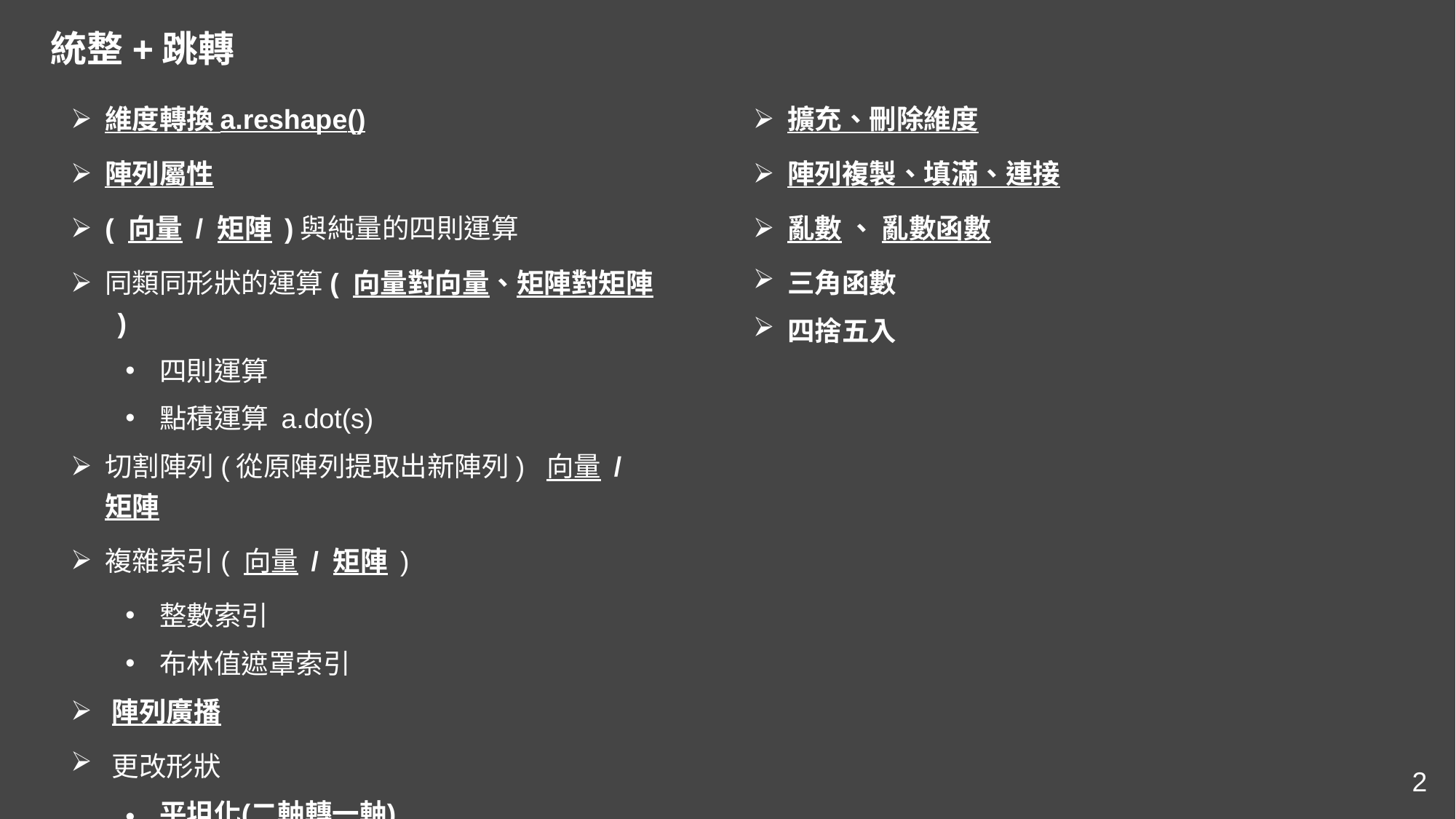

統整+跳轉
維度轉換 a.reshape()
陣列屬性
( 向量 / 矩陣 )與純量的四則運算
同類同形狀的運算( 向量對向量、矩陣對矩陣 )
四則運算
點積運算 a.dot(s)
切割陣列(從原陣列提取出新陣列)  向量 / 矩陣
複雜索引( 向量 / 矩陣 )
整數索引
布林值遮罩索引
陣列廣播
更改形狀
平坦化(二軸轉一軸)
.T / transpose() (轉置矩陣)
擴充、刪除維度
陣列複製、填滿、連接
亂數 、 亂數函數
三角函數
四捨五入